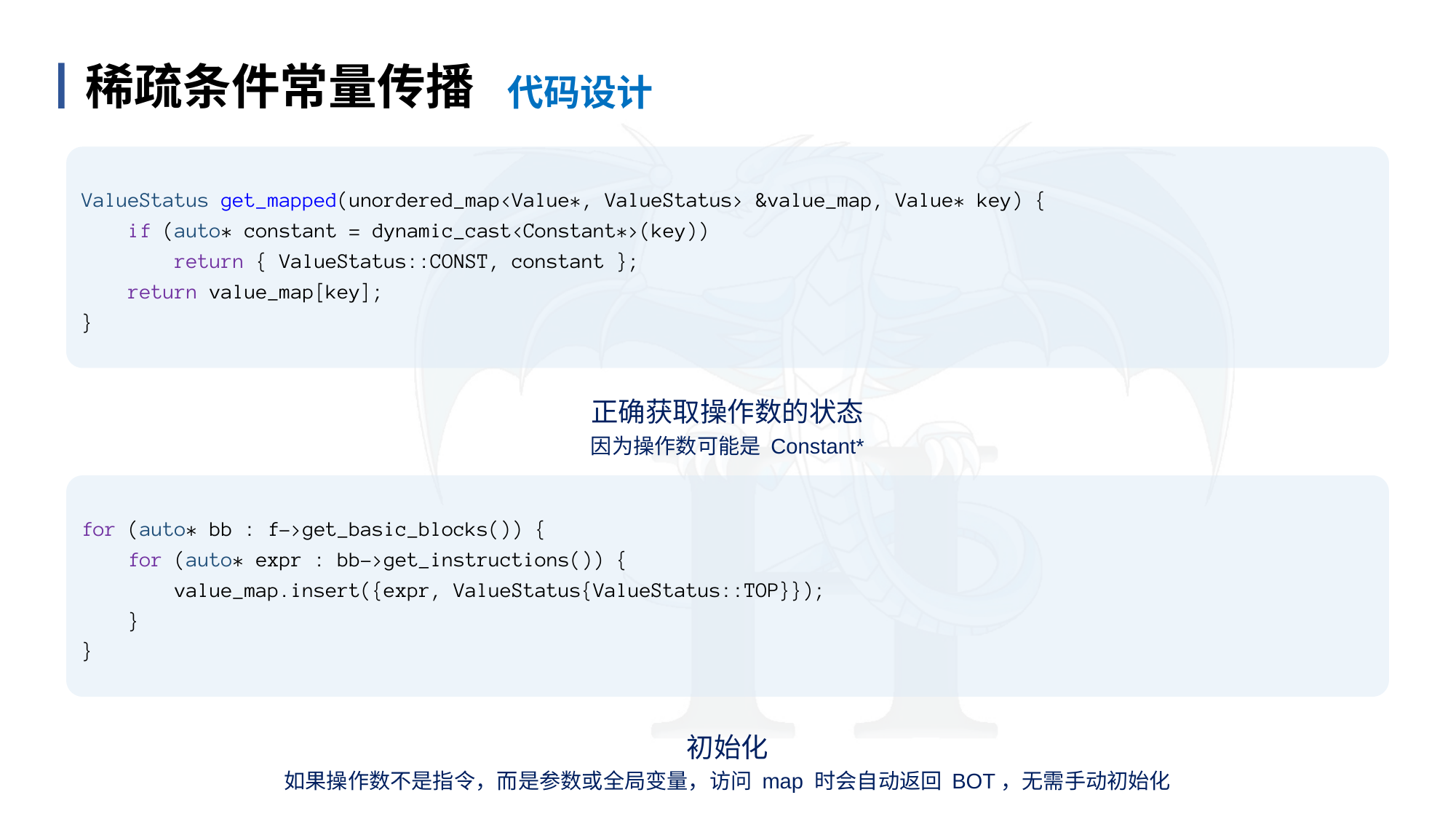

代码设计
丨稀疏条件常量传播
目 录
content
ValueStatus get_mapped(unordered_map<Value*, ValueStatus> &value_map, Value* key) {
    if (auto* constant = dynamic_cast<Constant*>(key))
        return { ValueStatus::CONST, constant };
    return value_map[key];
}
正确获取操作数的状态
因为操作数可能是 Constant*
for (auto* bb : f->get_basic_blocks()) {
    for (auto* expr : bb->get_instructions()) {
        value_map.insert({expr, ValueStatus{ValueStatus::TOP}});
    }
}
初始化
如果操作数不是指令，而是参数或全局变量，访问 map 时会自动返回 BOT，无需手动初始化